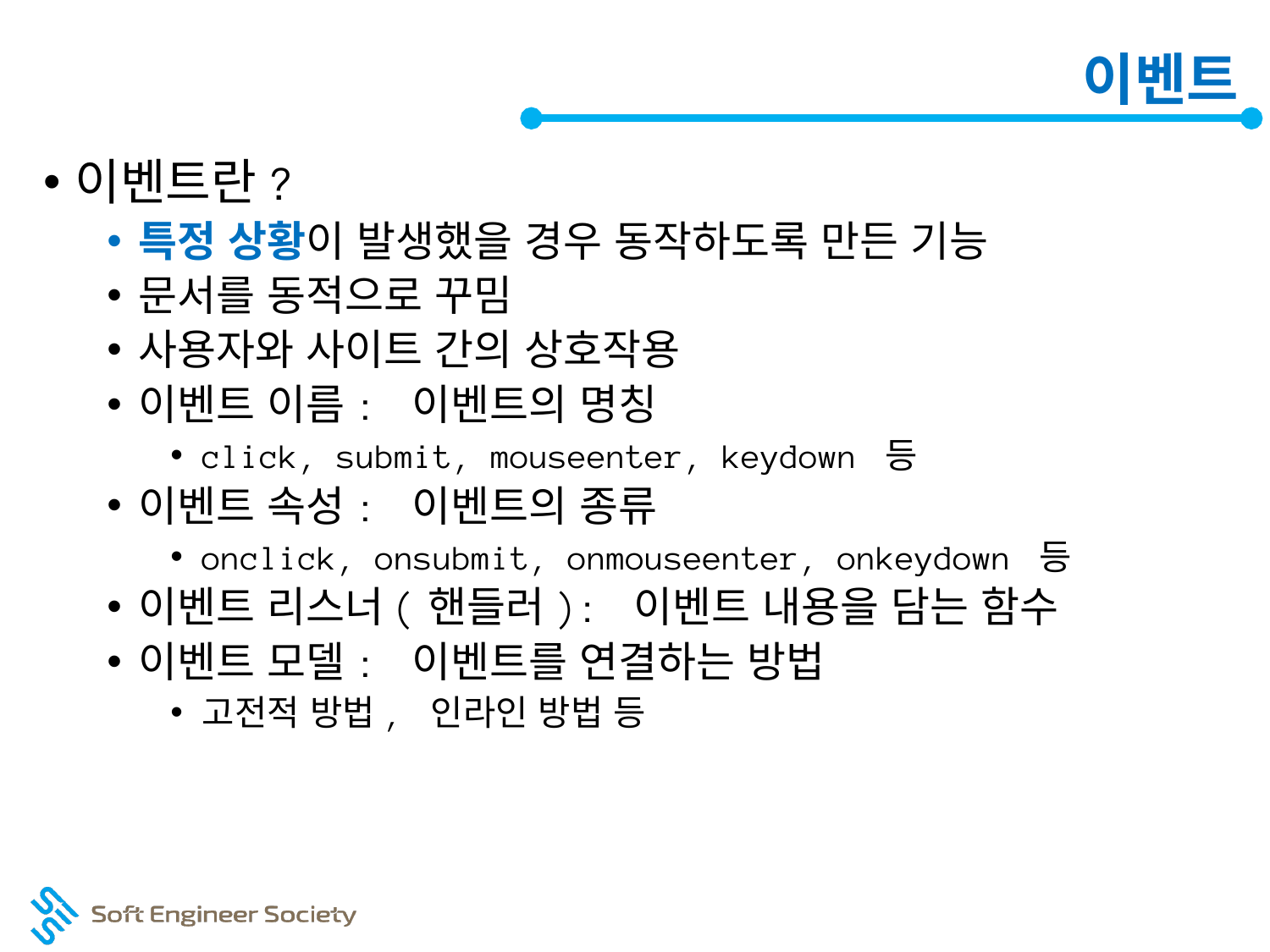

# 이벤트
이벤트란?
특정 상황이 발생했을 경우 동작하도록 만든 기능
문서를 동적으로 꾸밈
사용자와 사이트 간의 상호작용
이벤트 이름: 이벤트의 명칭
click, submit, mouseenter, keydown 등
이벤트 속성: 이벤트의 종류
onclick, onsubmit, onmouseenter, onkeydown 등
이벤트 리스너(핸들러): 이벤트 내용을 담는 함수
이벤트 모델: 이벤트를 연결하는 방법
고전적 방법, 인라인 방법 등